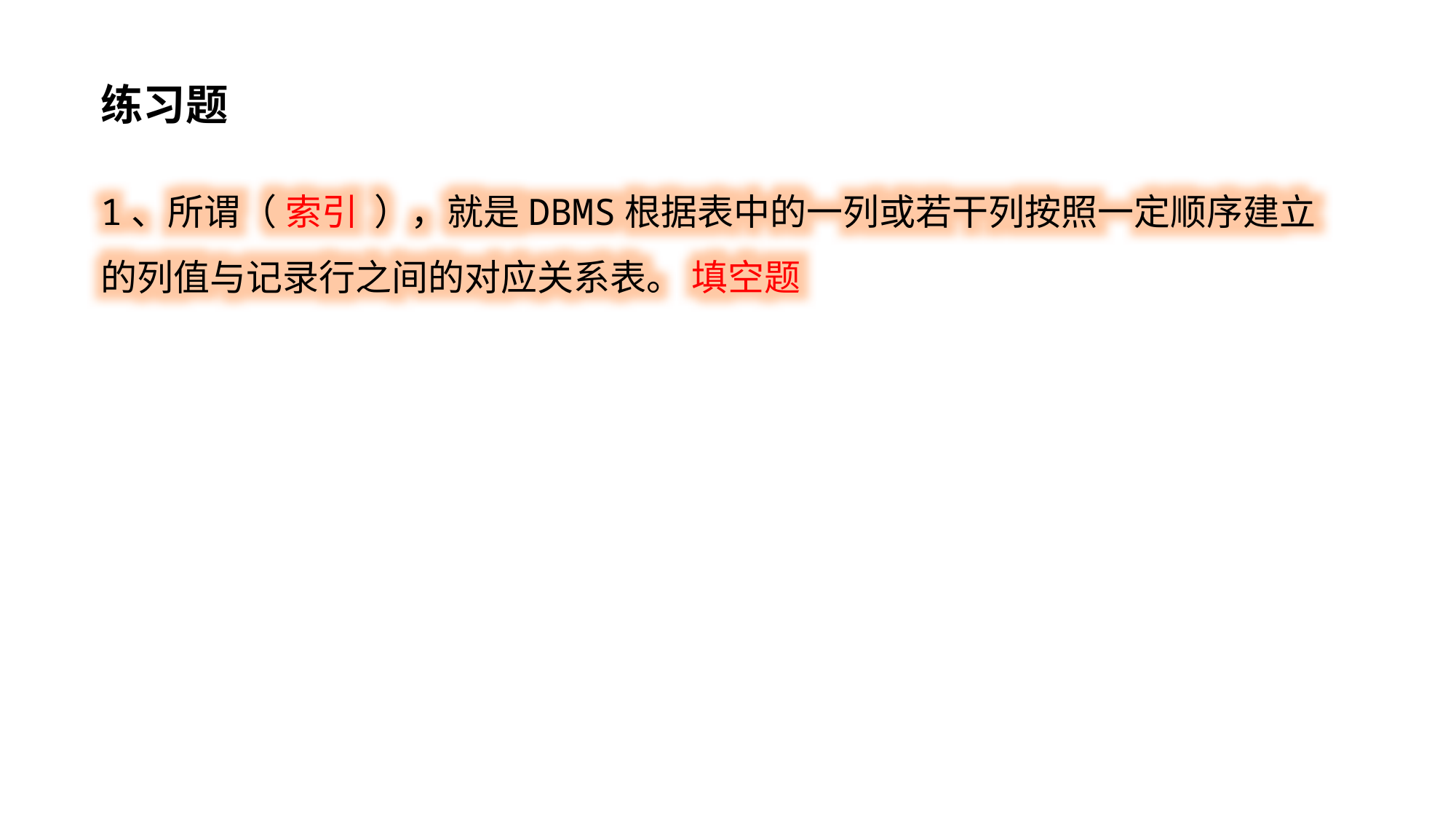

练习题
1、所谓（ 索引  ），就是DBMS根据表中的一列或若干列按照一定顺序建立的列值与记录行之间的对应关系表。 填空题